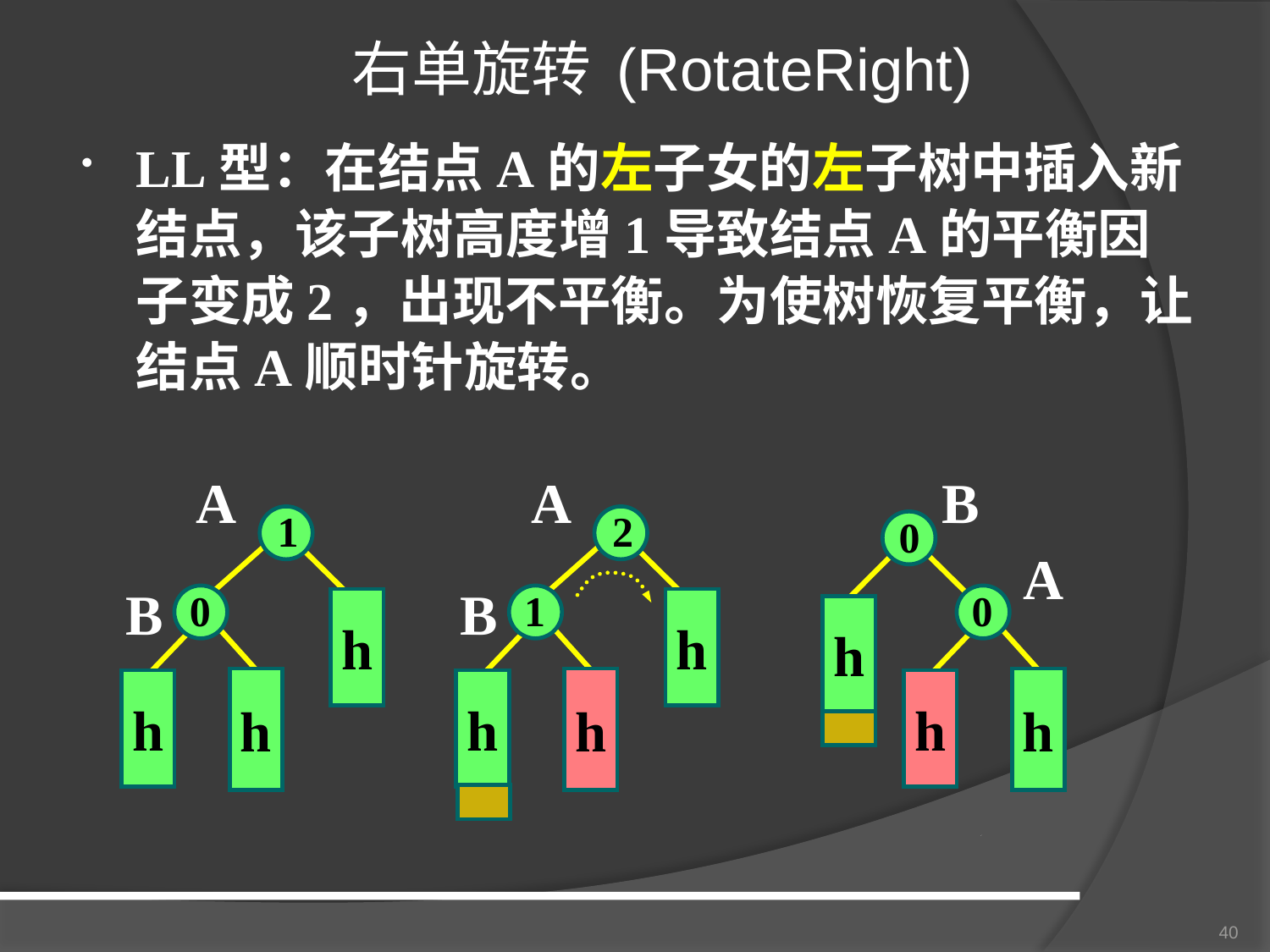

# 右单旋转 (RotateRight)
LL型：在结点A的左子女的左子树中插入新结点，该子树高度增1导致结点A的平衡因子变成2，出现不平衡。为使树恢复平衡，让结点A顺时针旋转。
A
1

h

h
h
B
0
A
2

h

h
h
B
1
B
0

A

0

h

h
h

40